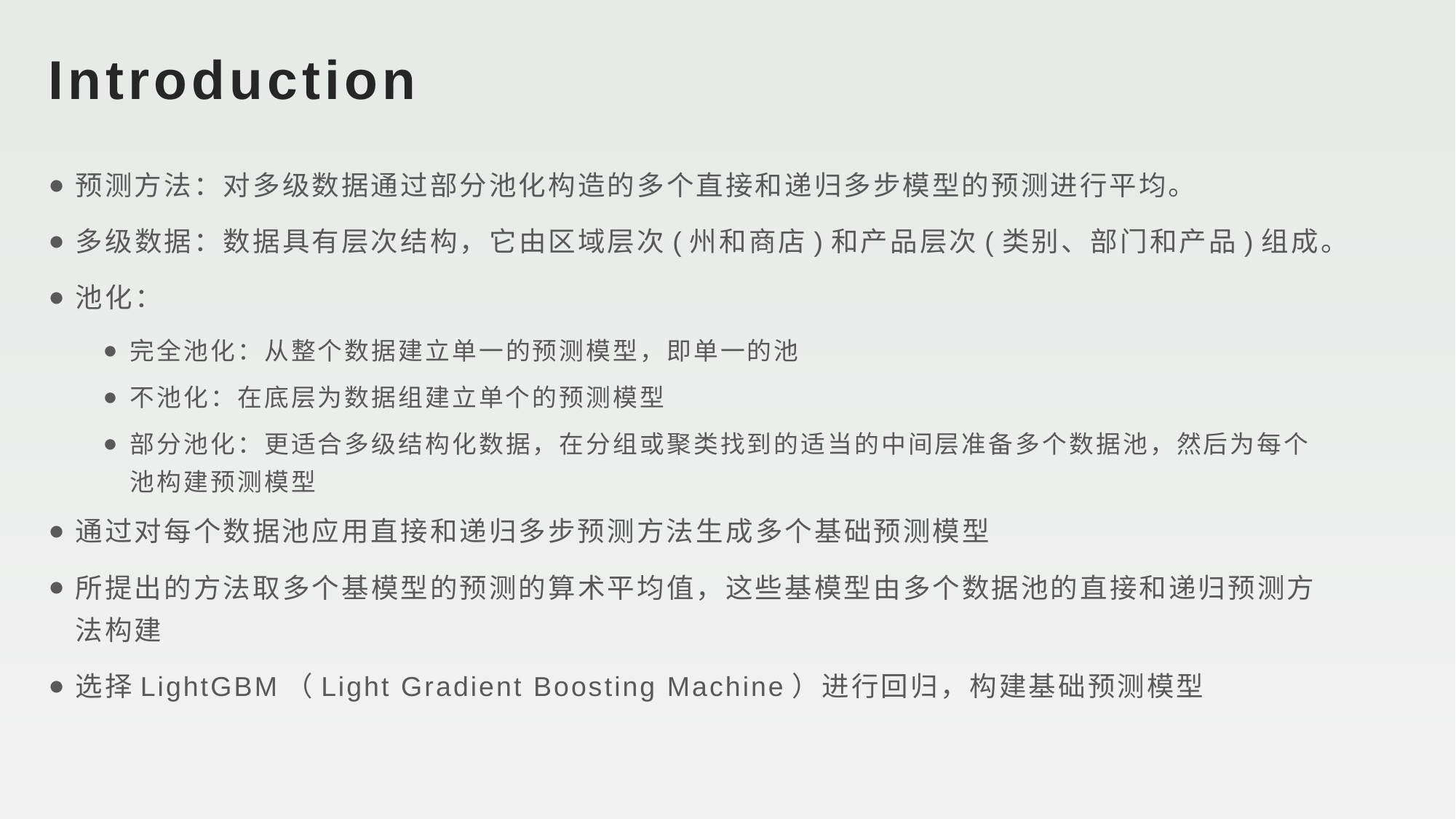

# Introduction
预测方法：对多级数据通过部分池化构造的多个直接和递归多步模型的预测进行平均。
多级数据：数据具有层次结构，它由区域层次(州和商店)和产品层次(类别、部门和产品)组成。
池化：
完全池化：从整个数据建立单一的预测模型，即单一的池
不池化：在底层为数据组建立单个的预测模型
部分池化：更适合多级结构化数据，在分组或聚类找到的适当的中间层准备多个数据池，然后为每个池构建预测模型
通过对每个数据池应用直接和递归多步预测方法生成多个基础预测模型
所提出的方法取多个基模型的预测的算术平均值，这些基模型由多个数据池的直接和递归预测方法构建
选择LightGBM（Light Gradient Boosting Machine）进行回归，构建基础预测模型